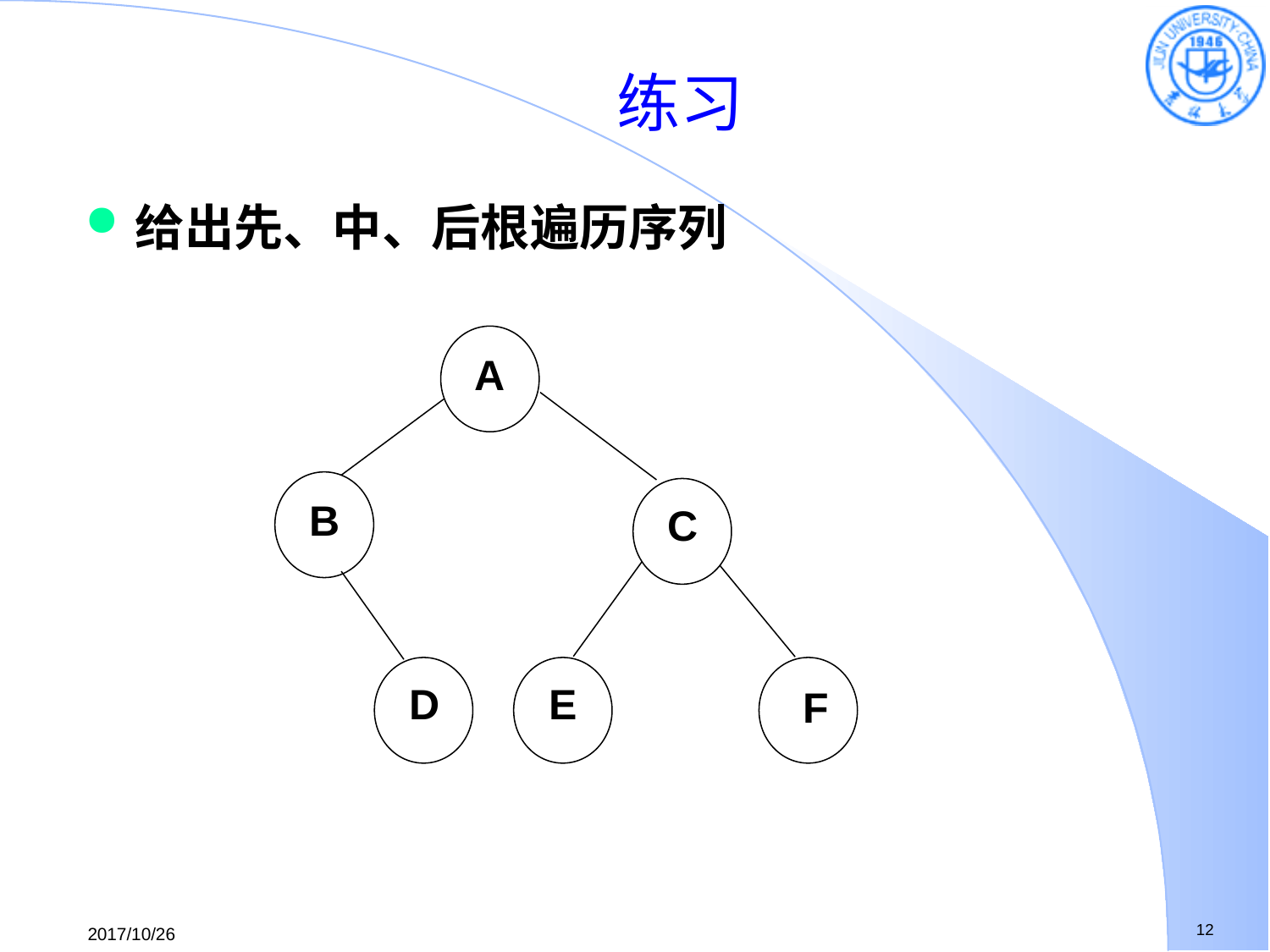

# 练习
给出先、中、后根遍历序列

A
B

C

D

E

F